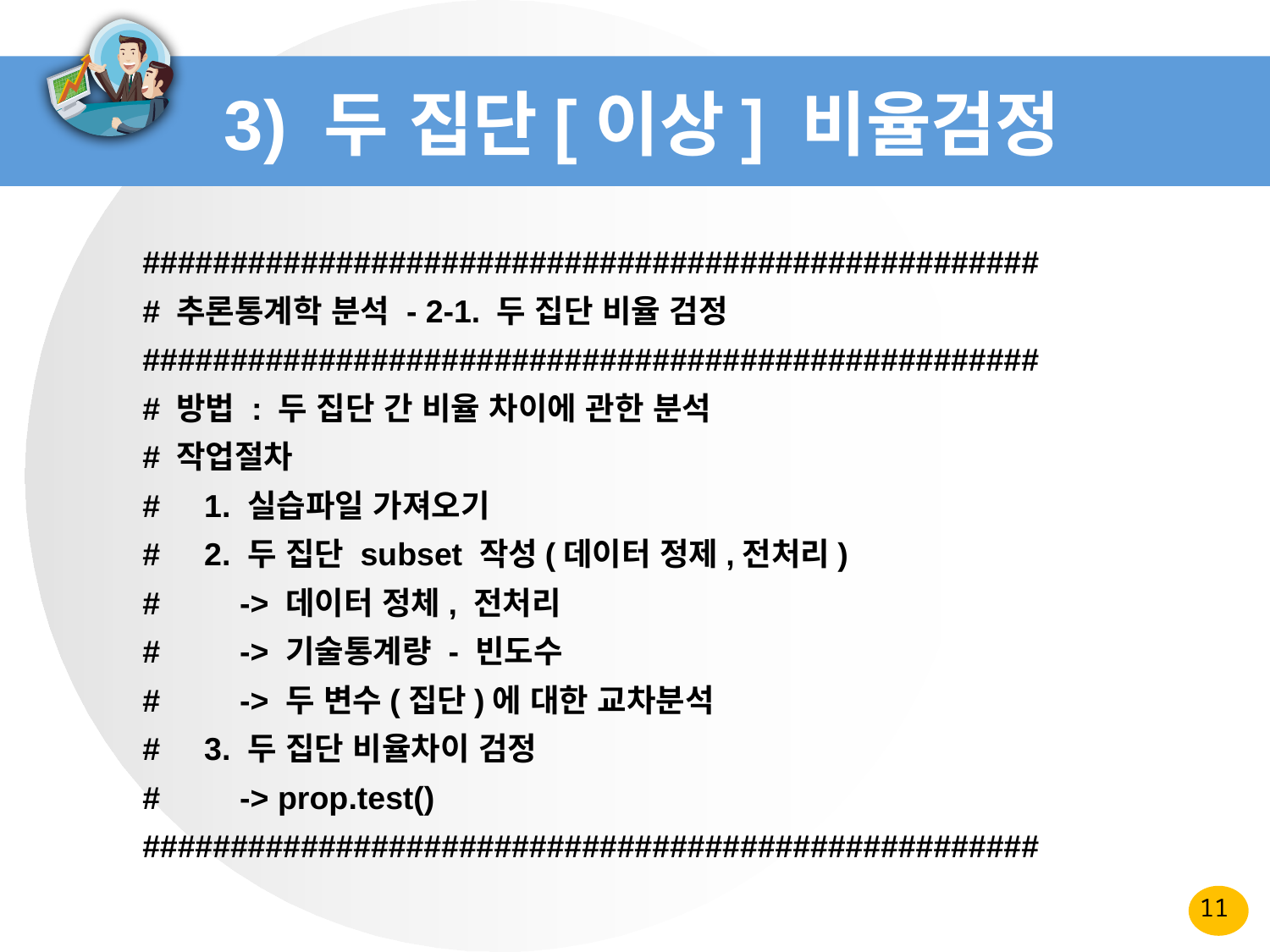

# 3) 두 집단[이상] 비율검정
###################################################
# 추론통계학 분석 - 2-1. 두 집단 비율 검정
###################################################
# 방법 : 두 집단 간 비율 차이에 관한 분석
# 작업절차
#     1. 실습파일 가져오기
#     2. 두 집단 subset 작성(데이터 정제,전처리)
#         -> 데이터 정체, 전처리
#         -> 기술통계량 - 빈도수
#         -> 두 변수(집단)에 대한 교차분석
#     3. 두 집단 비율차이 검정
#         -> prop.test()
###################################################
11